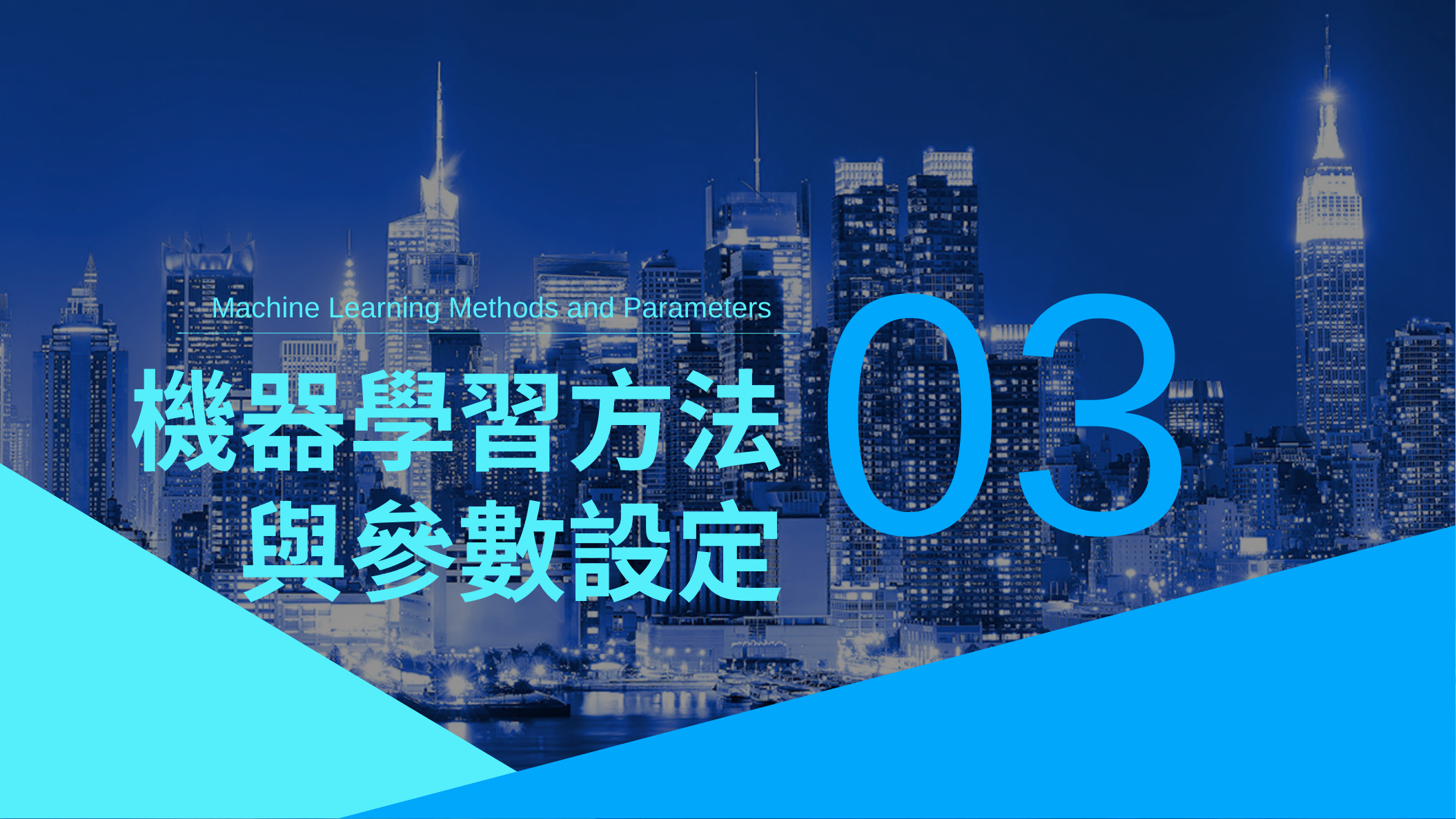

03
Machine Learning Methods and Parameters

機器學習方法
與參數設定